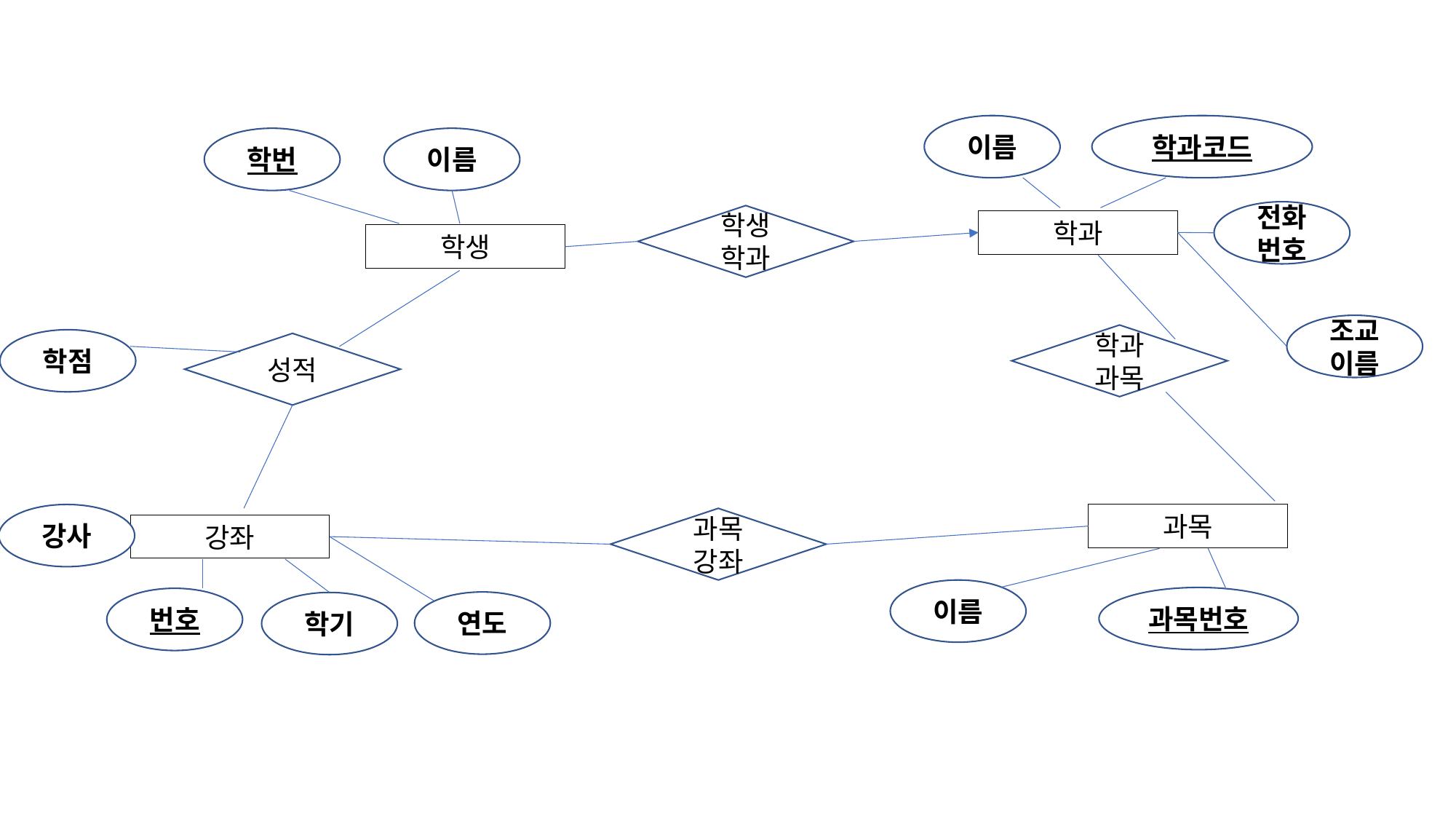

학과코드
이름
이름
학번
전화번호
학생 학과
학과
학생
조교 이름
학과 과목
학점
성적
과목
강사
과목 강좌
강좌
이름
과목번호
번호
연도
학기